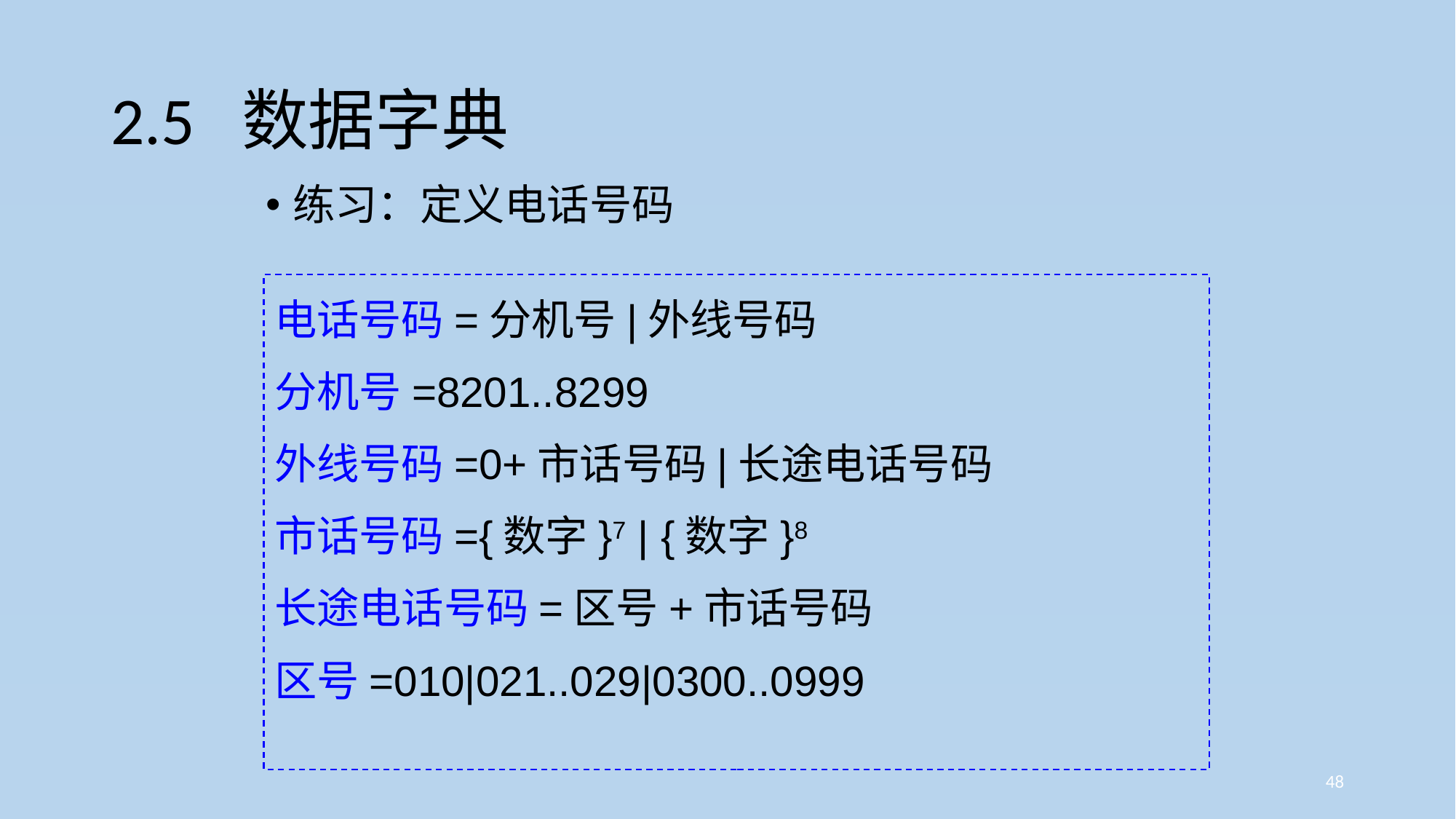

# 2.5  数据字典
练习：定义电话号码
电话号码=分机号|外线号码
分机号=8201..8299
外线号码=0+市话号码|长途电话号码
市话号码={数字}7 | {数字}8
长途电话号码=区号+市话号码
区号=010|021..029|0300..0999
48